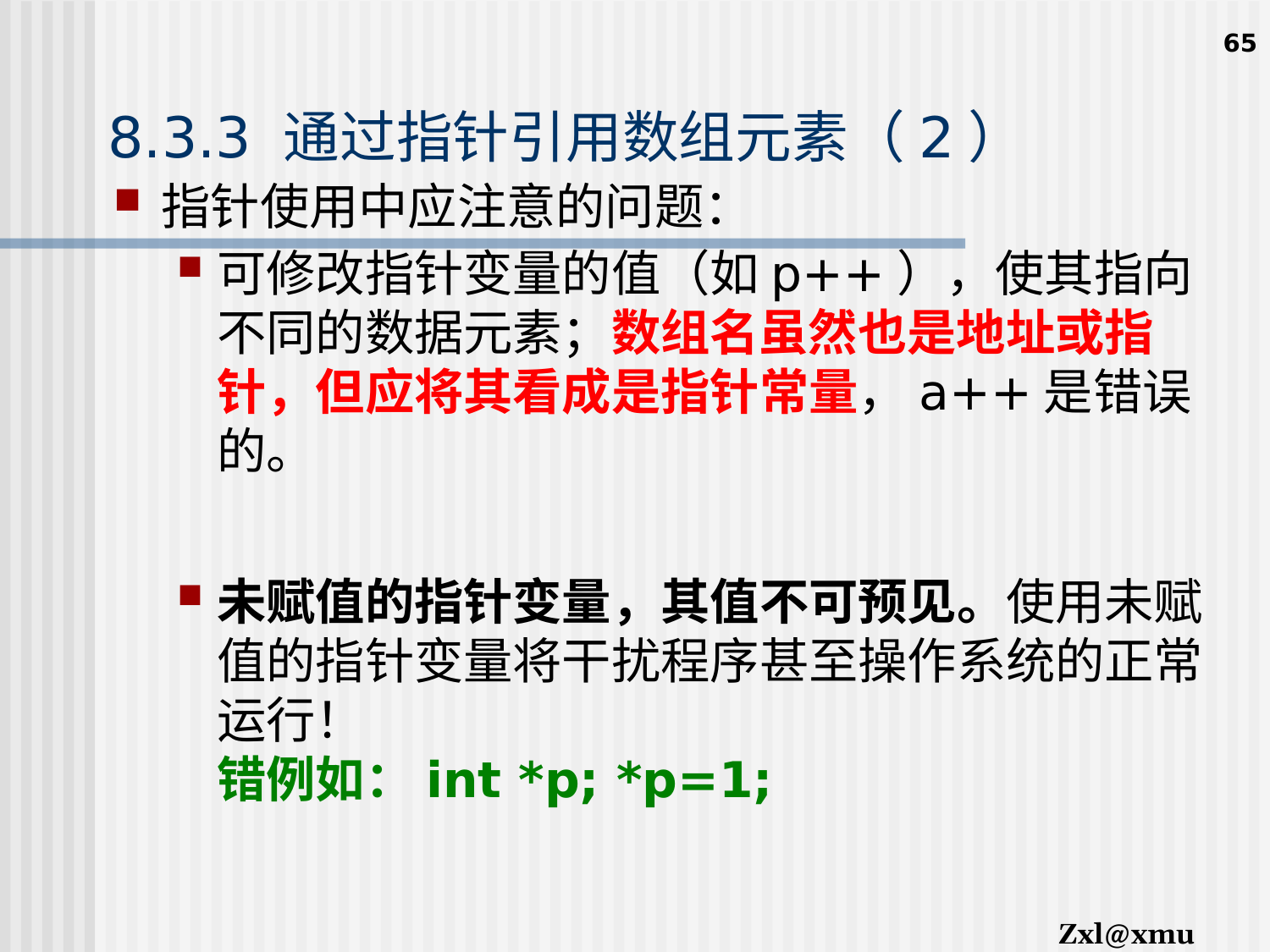

65
# 8.3.3 通过指针引用数组元素（2）
指针使用中应注意的问题：
可修改指针变量的值（如p++），使其指向不同的数据元素；数组名虽然也是地址或指针，但应将其看成是指针常量，a++是错误的。

未赋值的指针变量，其值不可预见。使用未赋值的指针变量将干扰程序甚至操作系统的正常运行！
错例如：int *p; *p=1;